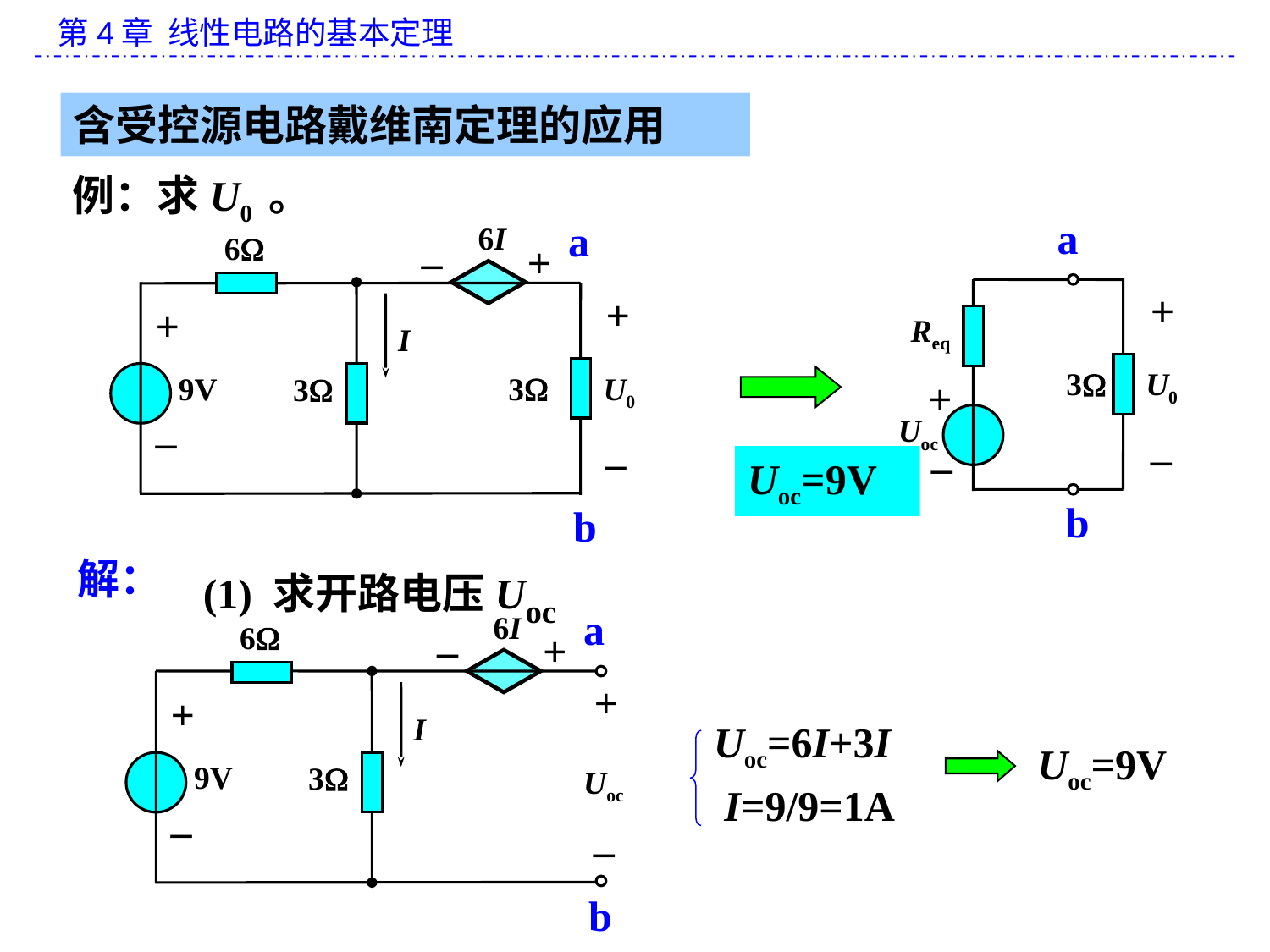

含受控源电路戴维南定理的应用
例：求U0 。
a

+

Req

3Ω
U0
+

Uoc

_
–

b

a
6I
6Ω
–
+

+

+

I
9V
3Ω
U0

3Ω

–
–

b

Uoc=9V
解：
(1) 求开路电压Uoc
a
6I
6Ω
–
+

+

+

I
9V

3Ω
Uoc

–
–

b
Uoc=6I+3I

Uoc=9V

I=9/9=1A